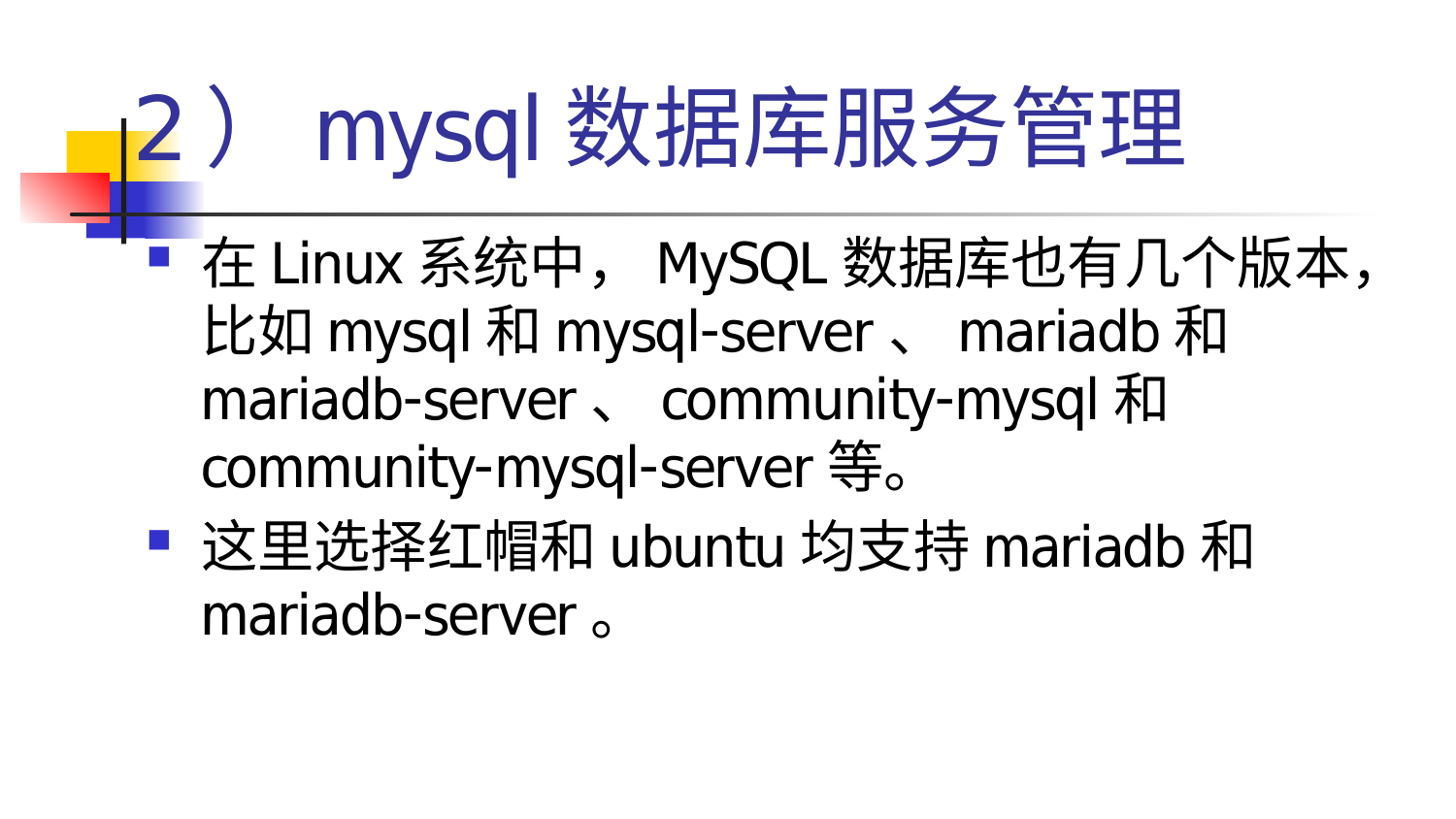

# 2）mysql数据库服务管理
在Linux系统中，MySQL数据库也有几个版本，比如mysql和mysql-server、mariadb和mariadb-server、community-mysql和community-mysql-server等。
这里选择红帽和ubuntu均支持mariadb和mariadb-server。